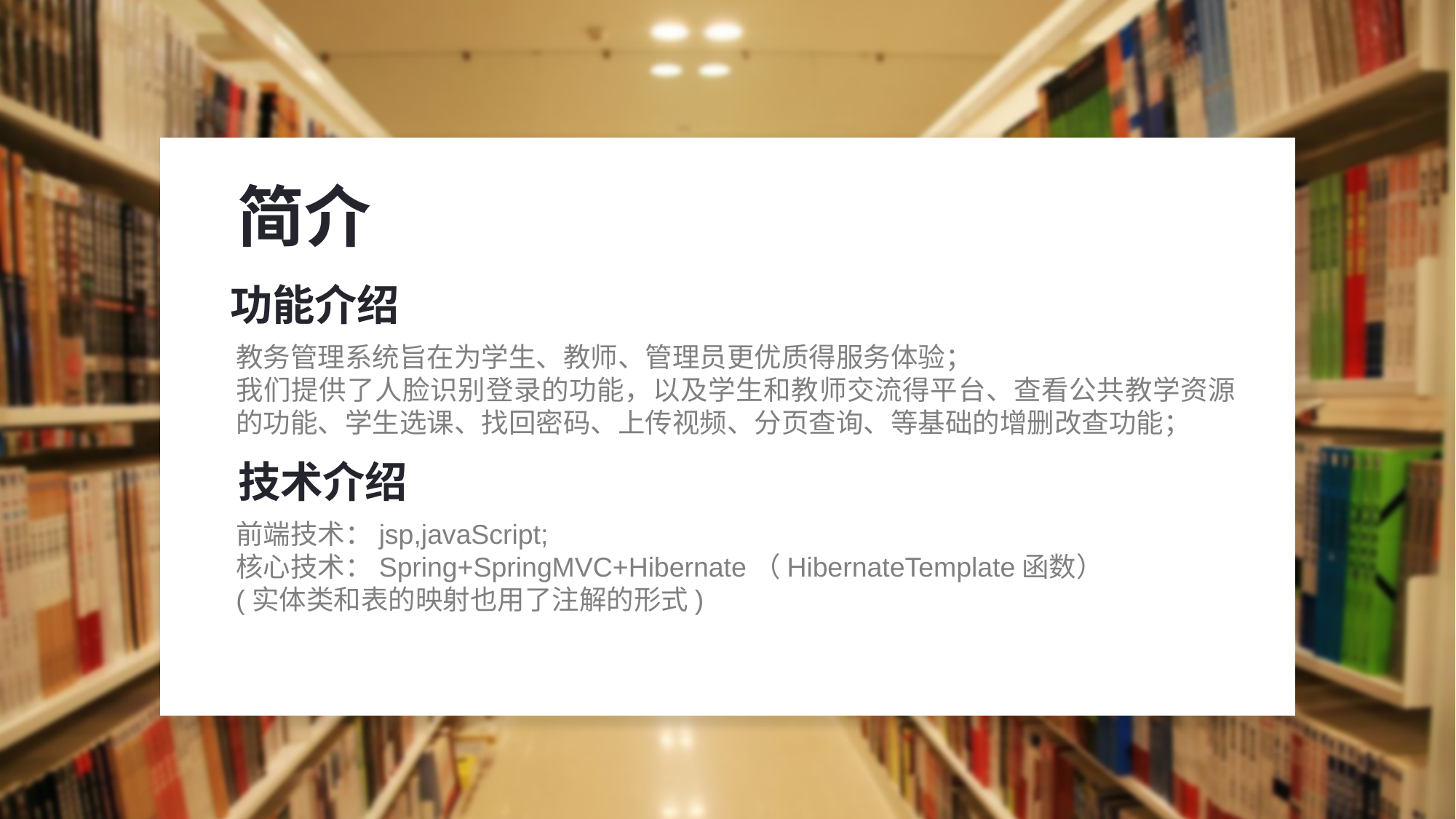

简介
功能介绍
教务管理系统旨在为学生、教师、管理员更优质得服务体验；
我们提供了人脸识别登录的功能，以及学生和教师交流得平台、查看公共教学资源的功能、学生选课、找回密码、上传视频、分页查询、等基础的增删改查功能；
技术介绍
前端技术：jsp,javaScript;
核心技术：Spring+SpringMVC+Hibernate（HibernateTemplate函数）
(实体类和表的映射也用了注解的形式)